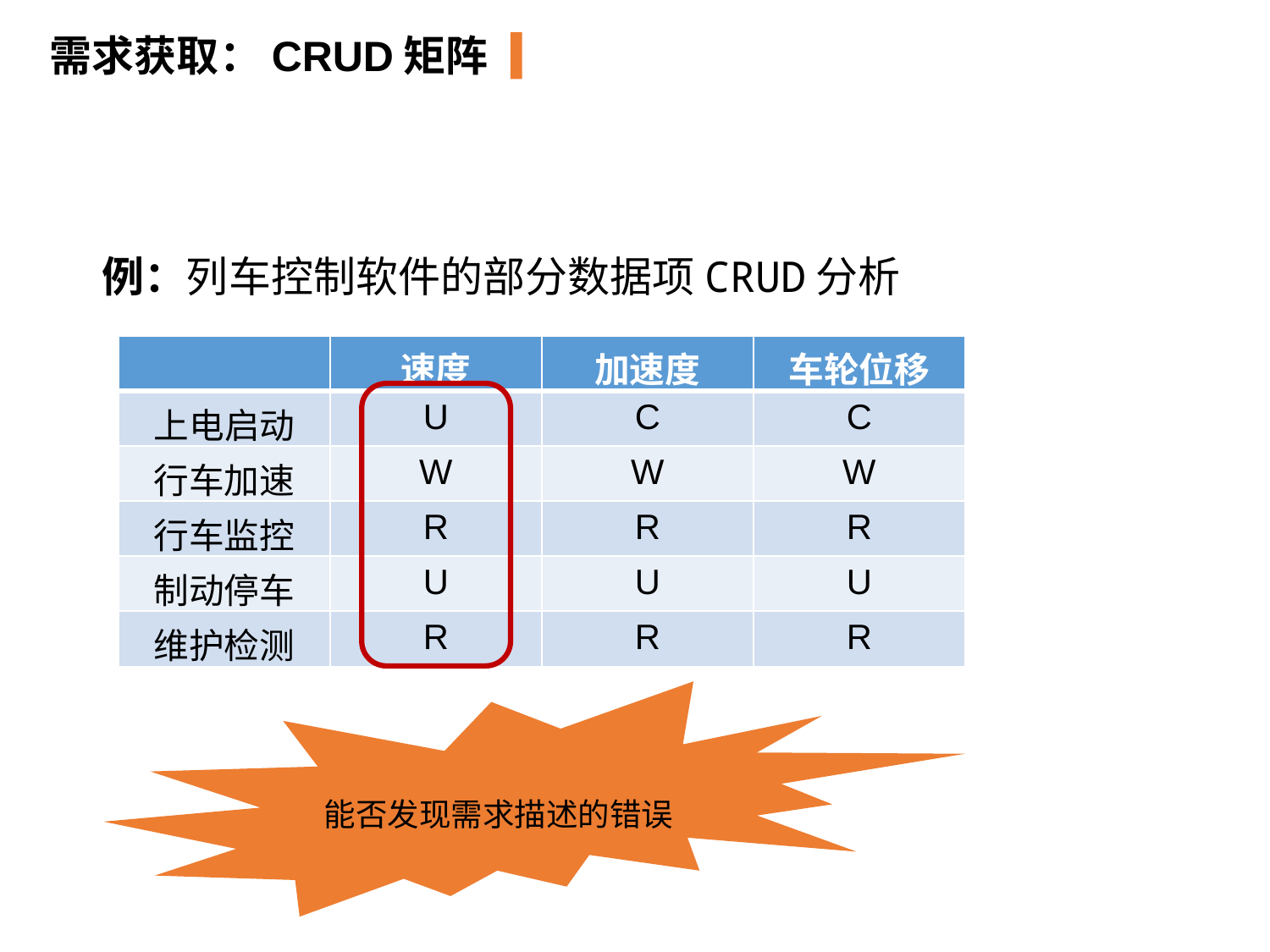

需求获取：CRUD矩阵

例：列车控制软件的部分数据项CRUD分析
|  | 速度 | 加速度 | 车轮位移 |
| --- | --- | --- | --- |
| 上电启动 | U | C | C |
| 行车加速 | W | W | W |
| 行车监控 | R | R | R |
| 制动停车 | U | U | U |
| 维护检测 | R | R | R |

能否发现需求描述的错误